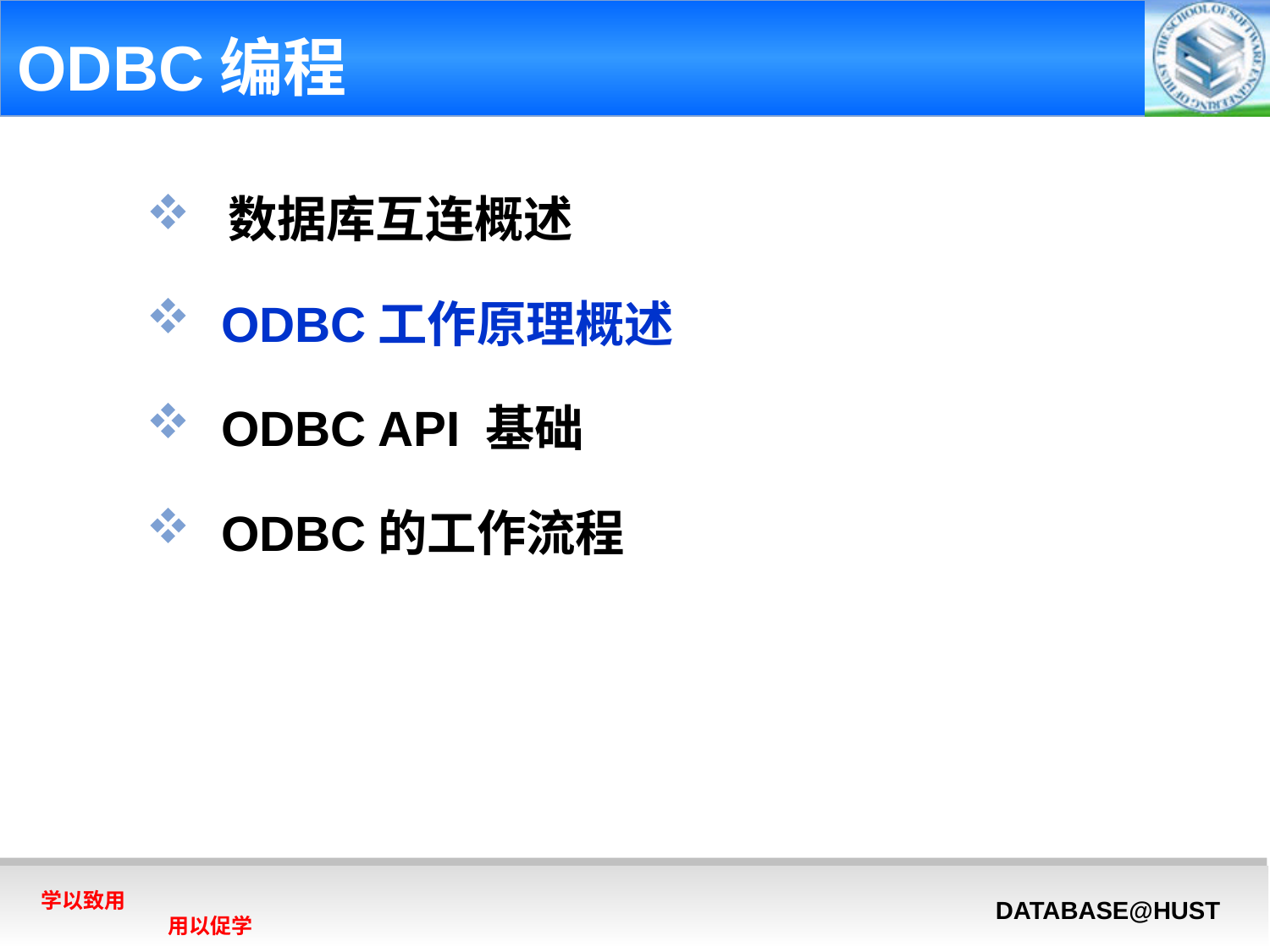

# ODBC编程
  数据库互连概述
  ODBC工作原理概述
  ODBC API 基础
  ODBC的工作流程